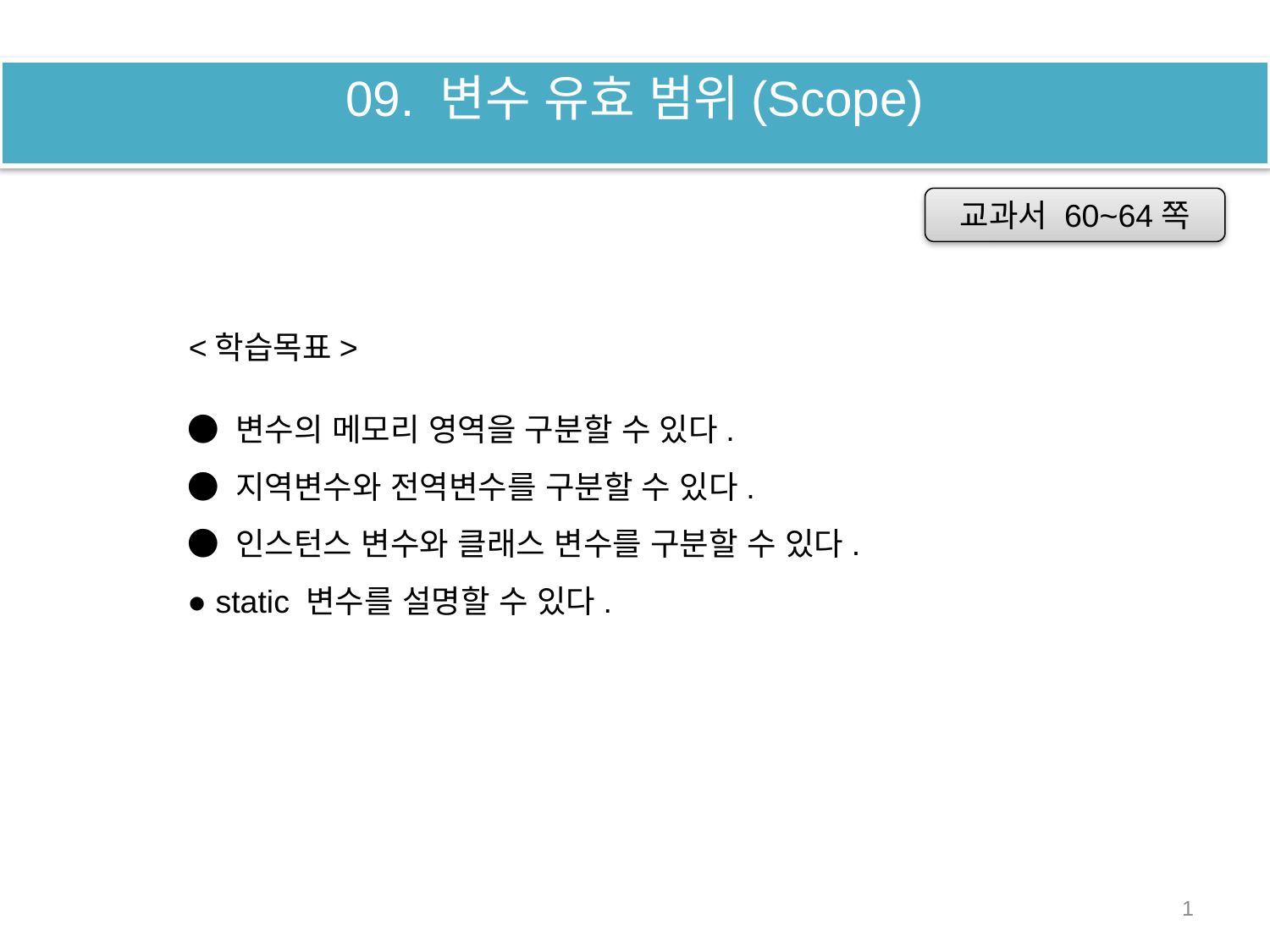

09. 변수 유효 범위(Scope)
교과서 60~64쪽
<학습목표>
● 변수의 메모리 영역을 구분할 수 있다.
● 지역변수와 전역변수를 구분할 수 있다.
● 인스턴스 변수와 클래스 변수를 구분할 수 있다.
● static 변수를 설명할 수 있다.
1